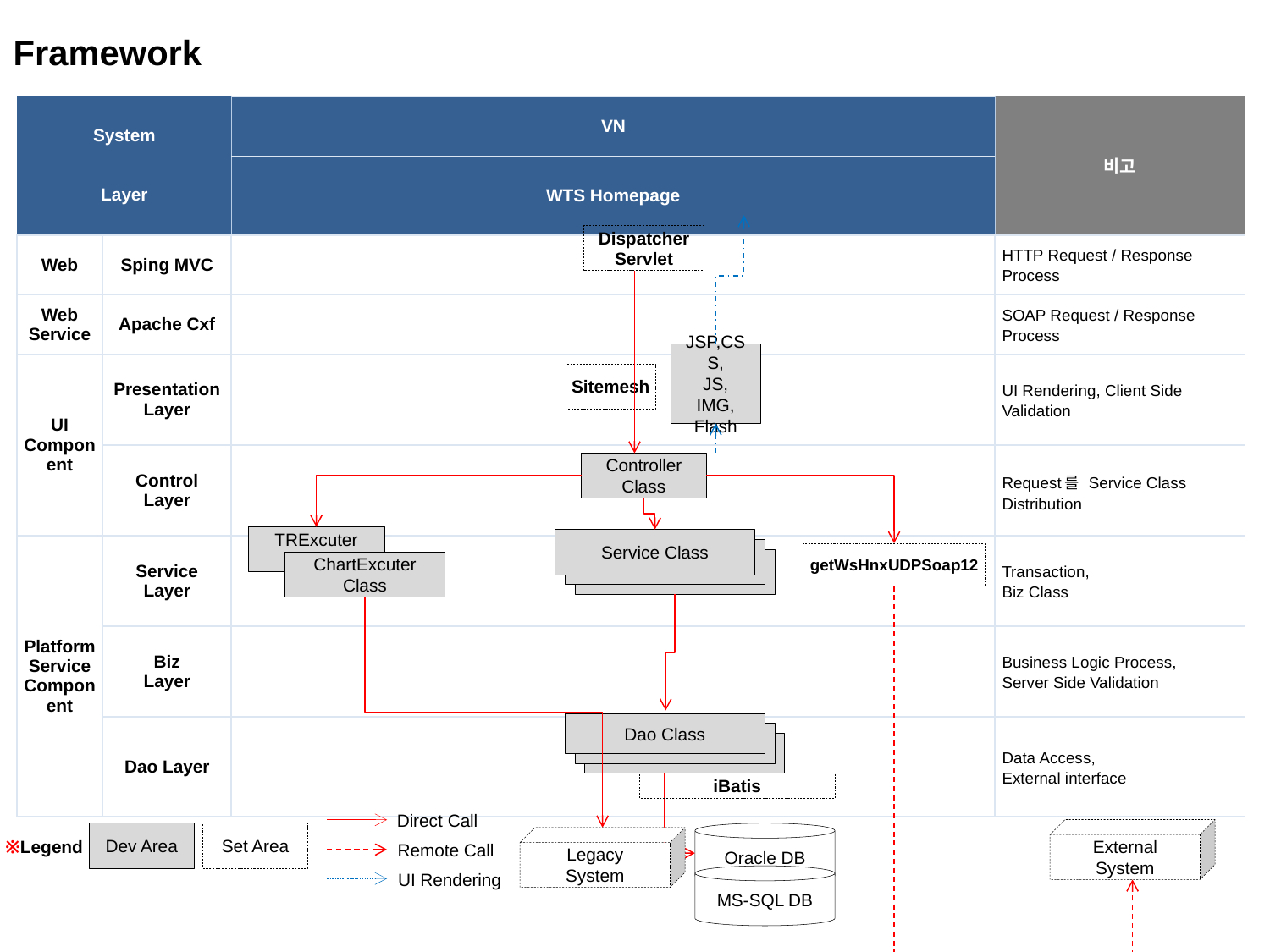

# Framework
| System Layer |  | VN | 비고 |
| --- | --- | --- | --- |
|  |  | WTS Homepage |  |
| Web | Sping MVC |  | HTTP Request / Response Process |
| Web Service | Apache Cxf |  | SOAP Request / Response Process |
| UI Component | Presentation Layer |  | UI Rendering, Client Side Validation |
|  | Control Layer |  | Request를 Service Class Distribution |
| Platform Service Component | Service Layer |  | Transaction, Biz Class |
|  | Biz Layer |  | Business Logic Process, Server Side Validation |
|  | Dao Layer |  | Data Access, External interface |
Dispatcher
Servlet
JSP,CSS,
JS, IMG,
Flash
Sitemesh
Controller Class
TRExcuter Class
Service Class
Biz Class
getWsHnxUDPSoap12
Biz Class
ChartExcuter
Class
Dao Class
Biz Class
Biz Class
iBatis
Direct Call
External
System
Oracle DB
Dev Area
Set Area
※Legend
Remote Call
Legacy
System
UI Rendering
MS-SQL DB